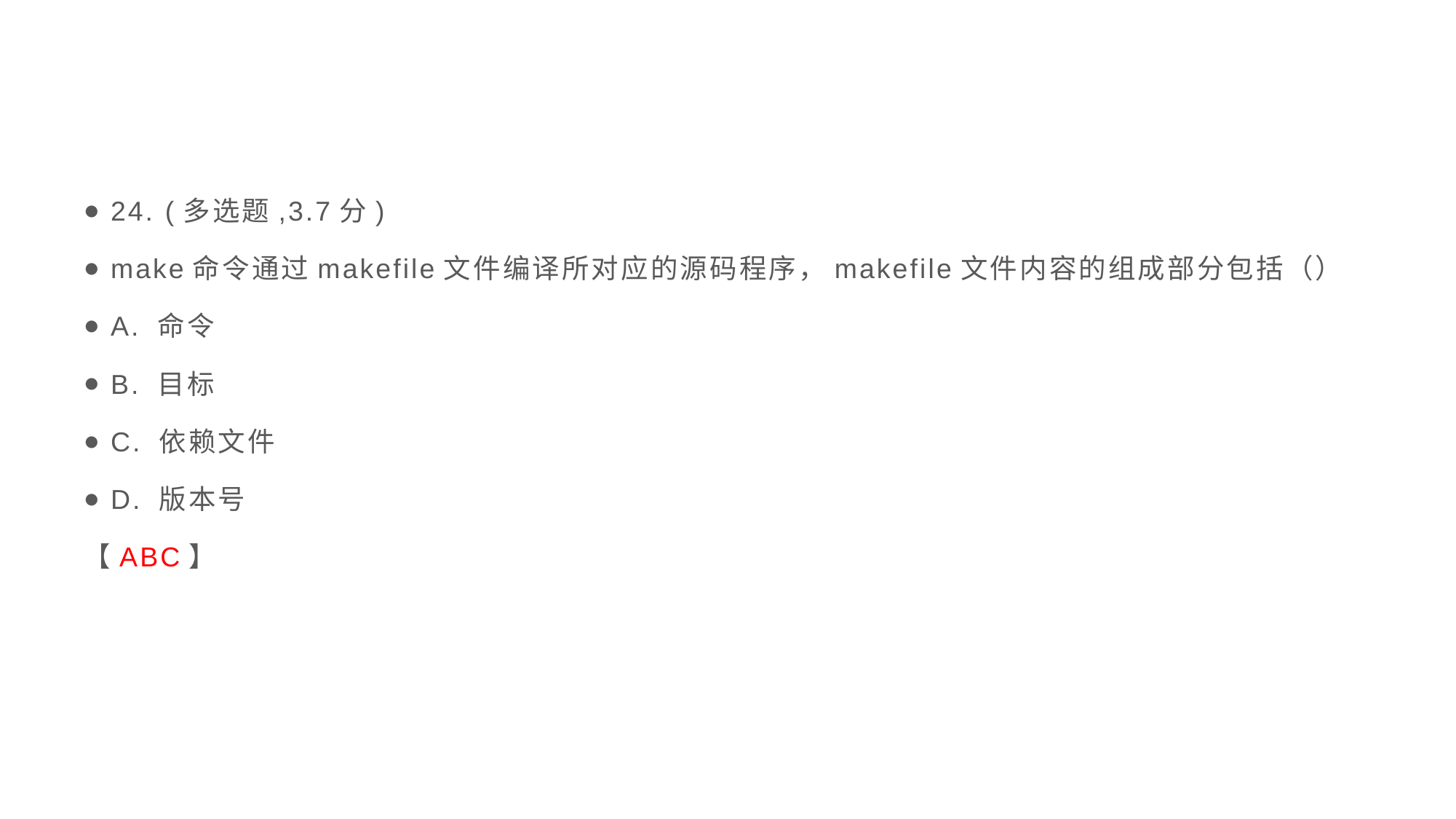

#
24. (多选题,3.7分)
make命令通过makefile文件编译所对应的源码程序，makefile文件内容的组成部分包括（）
A. 命令
B. 目标
C. 依赖文件
D. 版本号
【ABC】